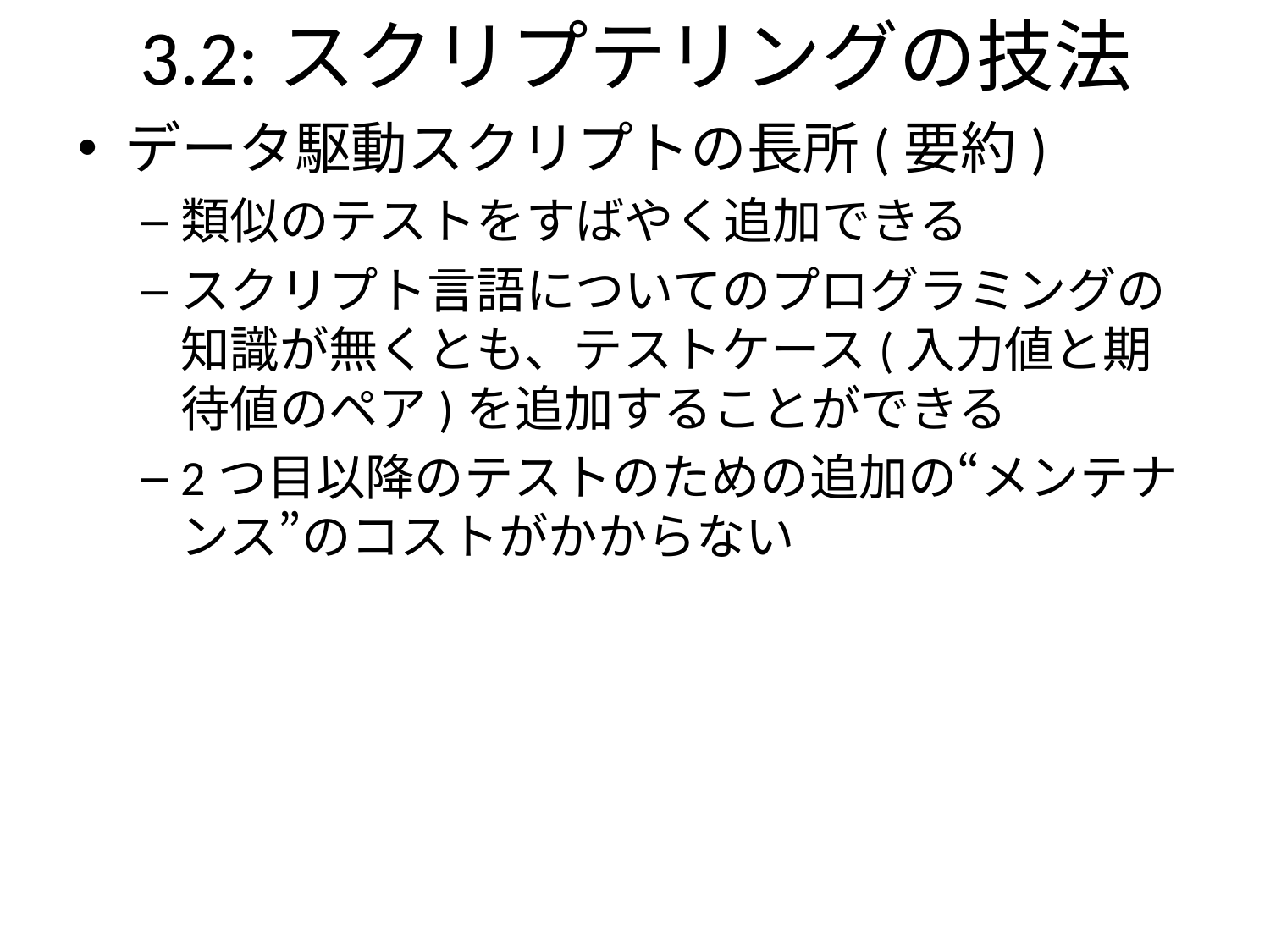

3.2:スクリプテリングの技法
データ駆動スクリプトの長所(要約)
類似のテストをすばやく追加できる
スクリプト言語についてのプログラミングの知識が無くとも、テストケース(入力値と期待値のペア)を追加することができる
2つ目以降のテストのための追加の“メンテナンス”のコストがかからない